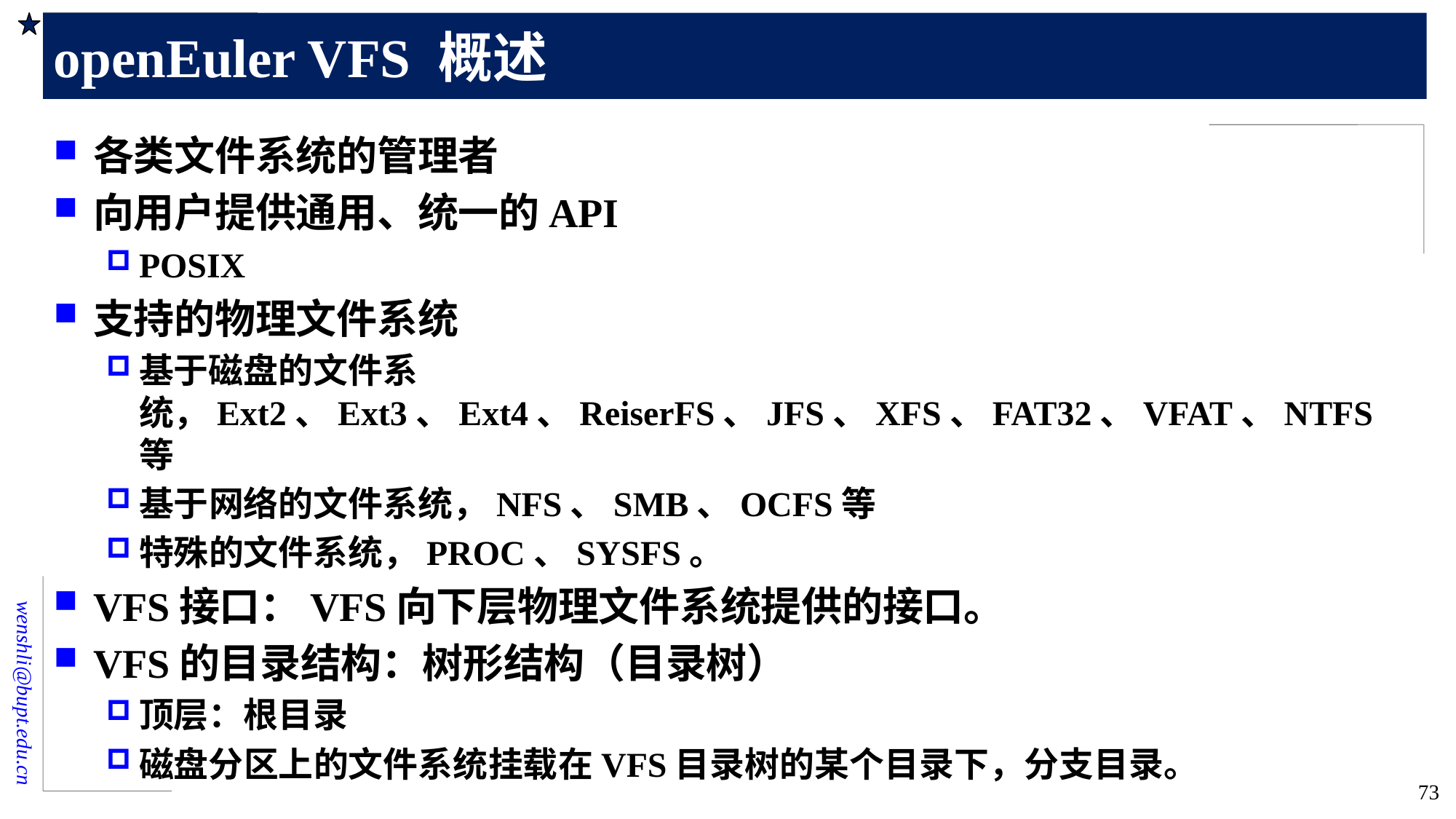

# openEuler VFS 概述
各类文件系统的管理者
向用户提供通用、统一的API
POSIX
支持的物理文件系统
基于磁盘的文件系统，Ext2、Ext3、Ext4、ReiserFS、JFS、XFS、FAT32、VFAT、NTFS等
基于网络的文件系统，NFS、SMB、OCFS等
特殊的文件系统，PROC、SYSFS。
VFS接口：VFS向下层物理文件系统提供的接口。
VFS的目录结构：树形结构（目录树）
顶层：根目录
磁盘分区上的文件系统挂载在VFS目录树的某个目录下，分支目录。
73